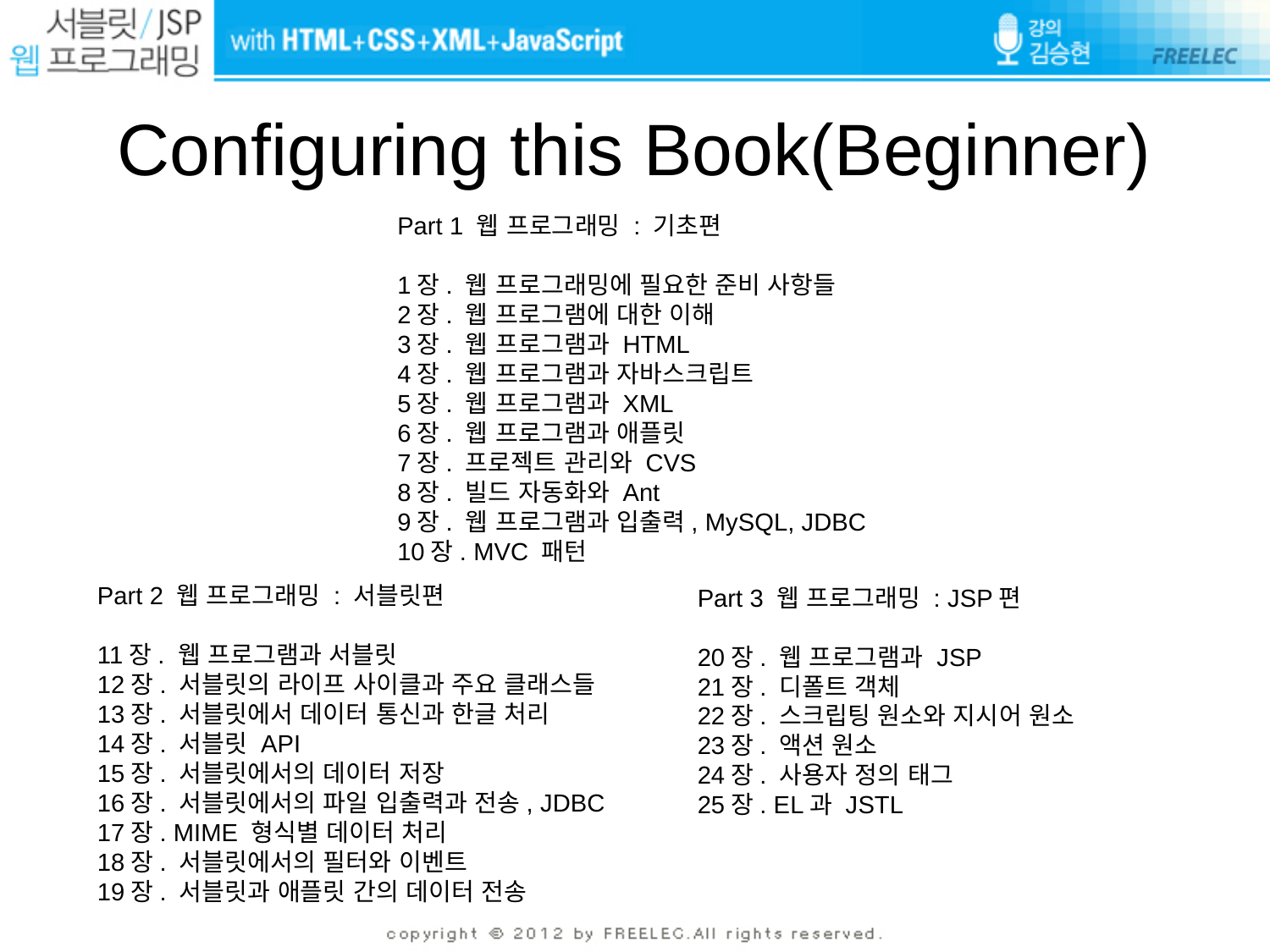

# Configuring this Book(Beginner)
Part 1 웹 프로그래밍 : 기초편

1장. 웹 프로그래밍에 필요한 준비 사항들
2장. 웹 프로그램에 대한 이해
3장. 웹 프로그램과 HTML
4장. 웹 프로그램과 자바스크립트
5장. 웹 프로그램과 XML
6장. 웹 프로그램과 애플릿
7장. 프로젝트 관리와 CVS
8장. 빌드 자동화와 Ant
9장. 웹 프로그램과 입출력, MySQL, JDBC
10장. MVC 패턴
Part 2 웹 프로그래밍 : 서블릿편

11장. 웹 프로그램과 서블릿
12장. 서블릿의 라이프 사이클과 주요 클래스들
13장. 서블릿에서 데이터 통신과 한글 처리
14장. 서블릿 API
15장. 서블릿에서의 데이터 저장
16장. 서블릿에서의 파일 입출력과 전송, JDBC
17장. MIME 형식별 데이터 처리
18장. 서블릿에서의 필터와 이벤트
19장. 서블릿과 애플릿 간의 데이터 전송
Part 3 웹 프로그래밍 : JSP편

20장. 웹 프로그램과 JSP
21장. 디폴트 객체
22장. 스크립팅 원소와 지시어 원소
23장. 액션 원소
24장. 사용자 정의 태그
25장. EL과 JSTL